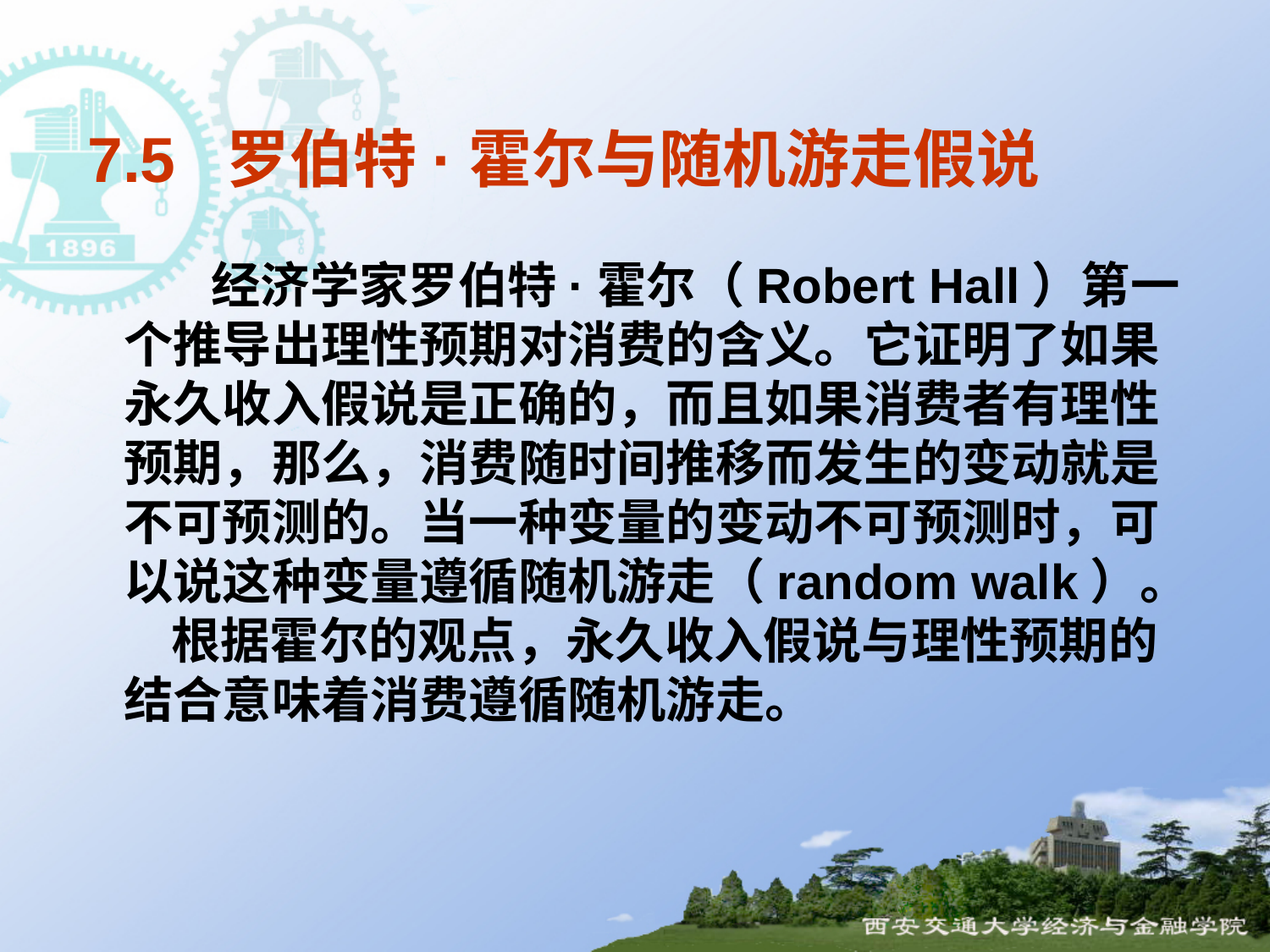

# 7.5  罗伯特·霍尔与随机游走假说
           经济学家罗伯特·霍尔（Robert Hall）第一个推导出理性预期对消费的含义。它证明了如果永久收入假说是正确的，而且如果消费者有理性预期，那么，消费随时间推移而发生的变动就是不可预测的。当一种变量的变动不可预测时，可以说这种变量遵循随机游走（random walk）。      根据霍尔的观点，永久收入假说与理性预期的结合意味着消费遵循随机游走。